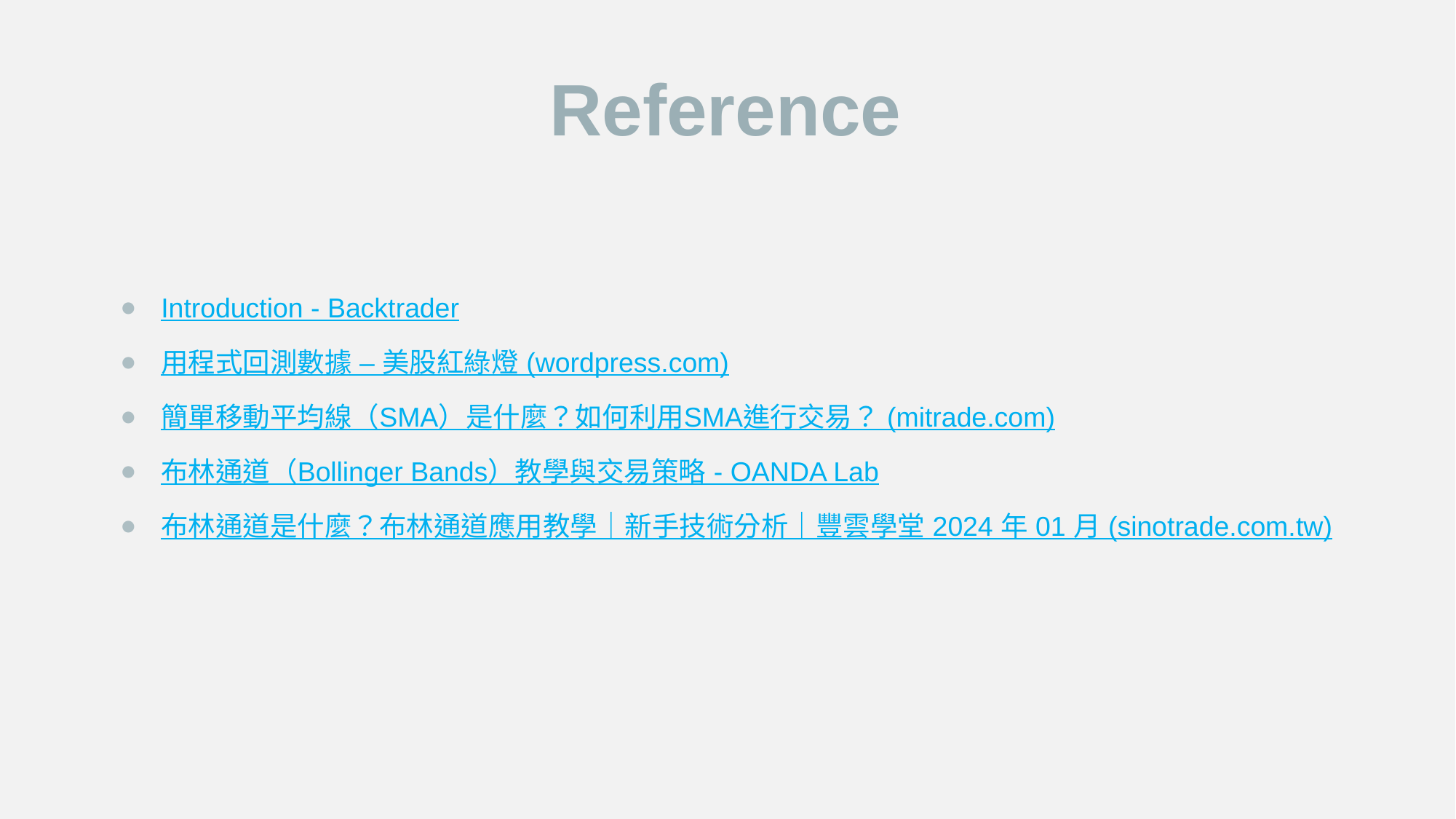

Reference
Introduction - Backtrader

用程式回測數據 – 美股紅綠燈 (wordpress.com)

簡單移動平均線（SMA）是什麼？如何利用SMA進行交易？ (mitrade.com)

布林通道（Bollinger Bands）教學與交易策略 - OANDA Lab

布林通道是什麼？布林通道應用教學｜新手技術分析｜豐雲學堂 2024 年 01 月 (sinotrade.com.tw)